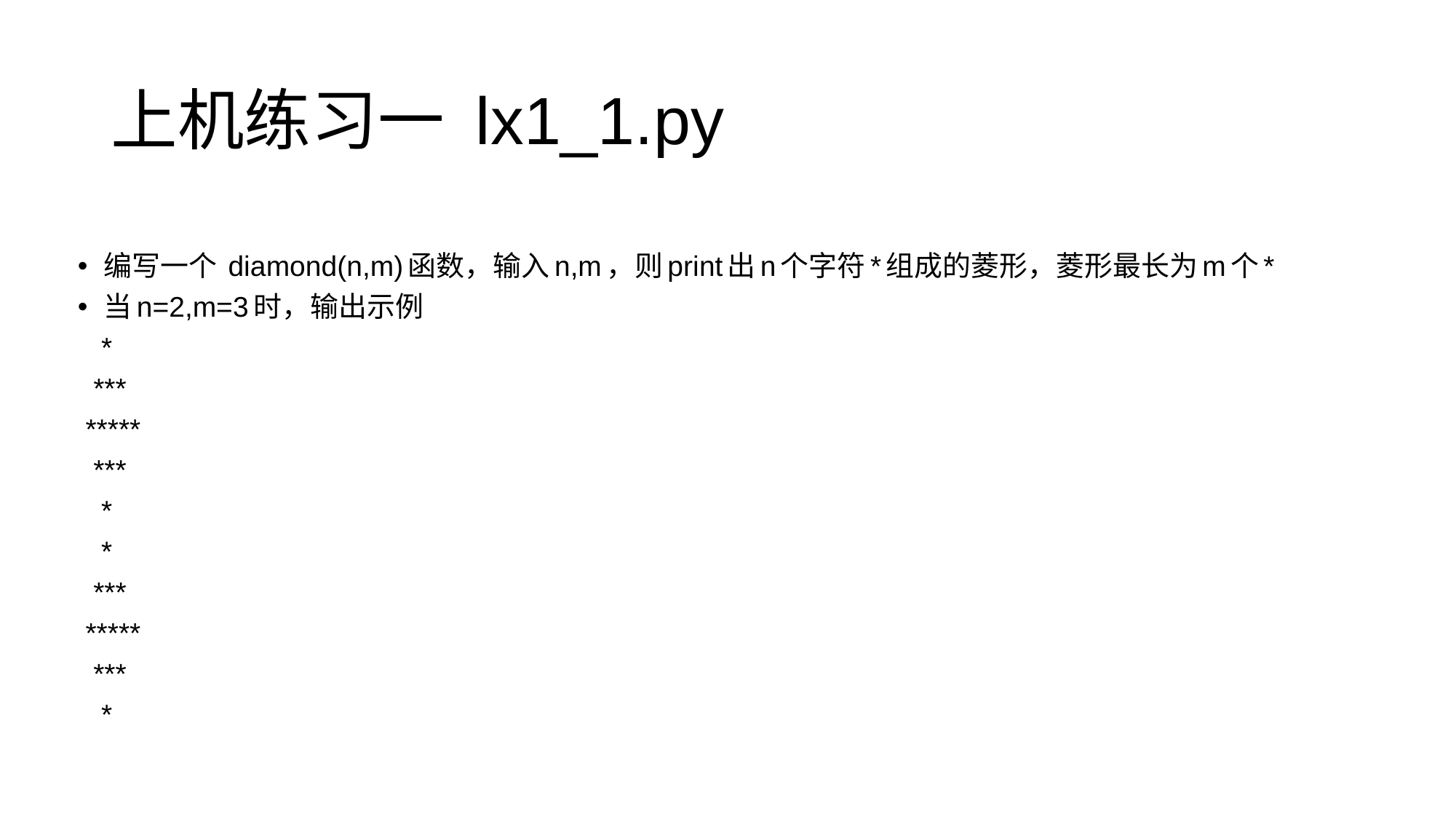

# 上机练习一 lx1_1.py
编写一个 diamond(n,m)函数，输入n,m，则print出n个字符*组成的菱形，菱形最长为m个*
当n=2,m=3时，输出示例
   *
  ***
 *****
  ***
   *
   *
  ***
 *****
  ***
   *